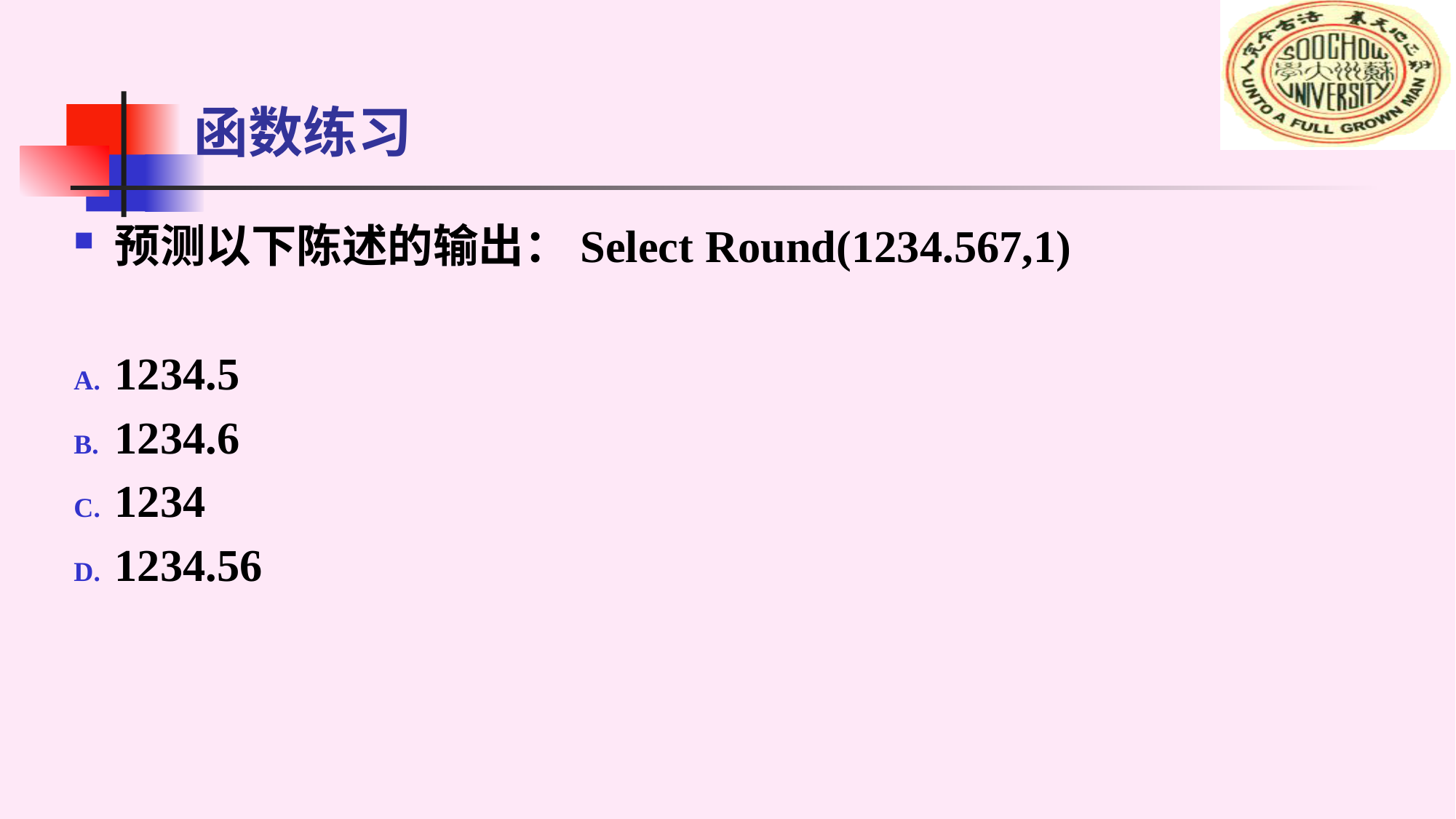

# 函数练习
预测以下陈述的输出：Select Round(1234.567,1)

1234.5
1234.6
1234
1234.56